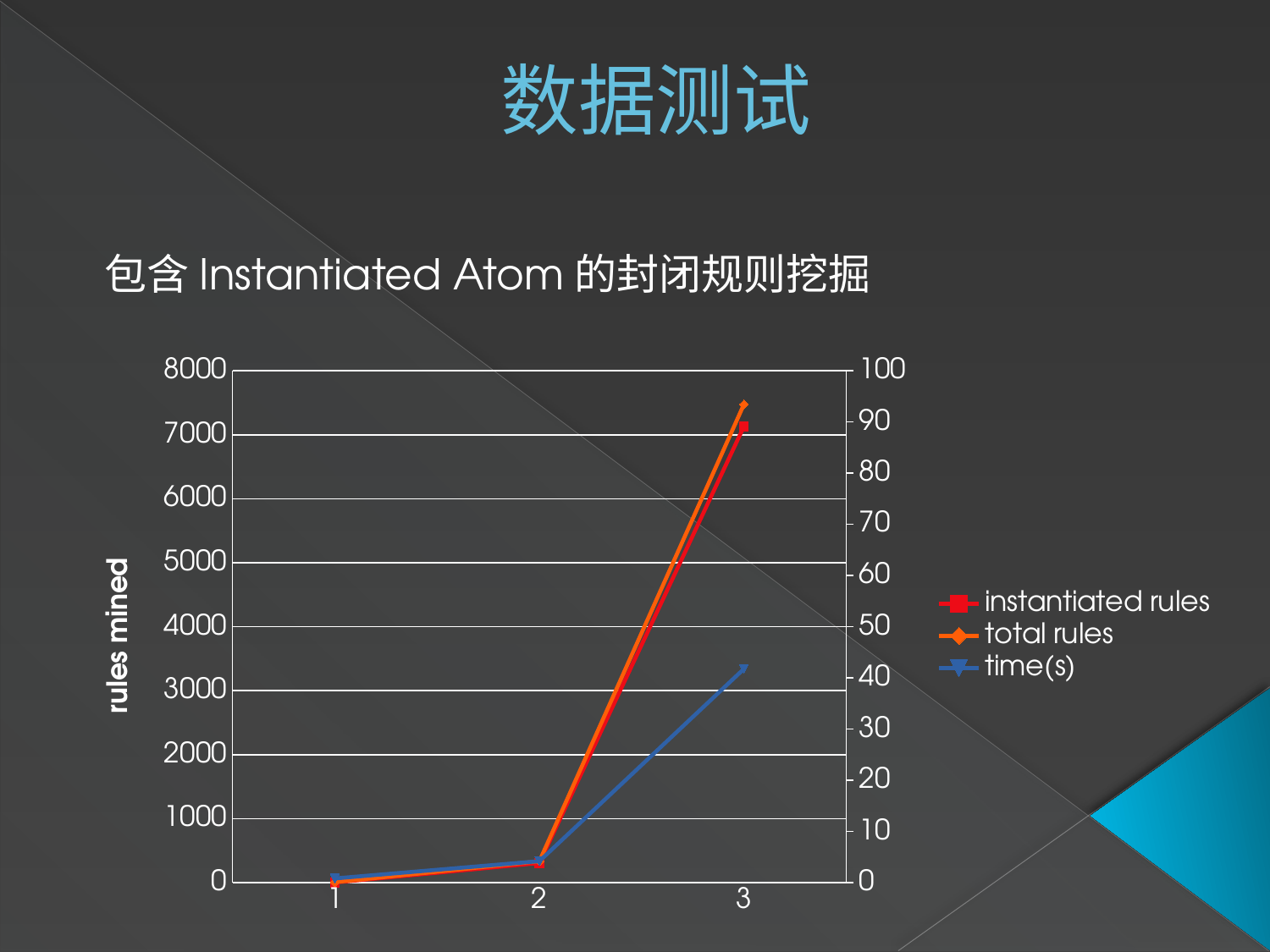

数据测试
包含Instantiated Atom的封闭规则挖掘

### Chart

| Category | instantiated rules | total rules | time(s) |
|---|---|---|---|